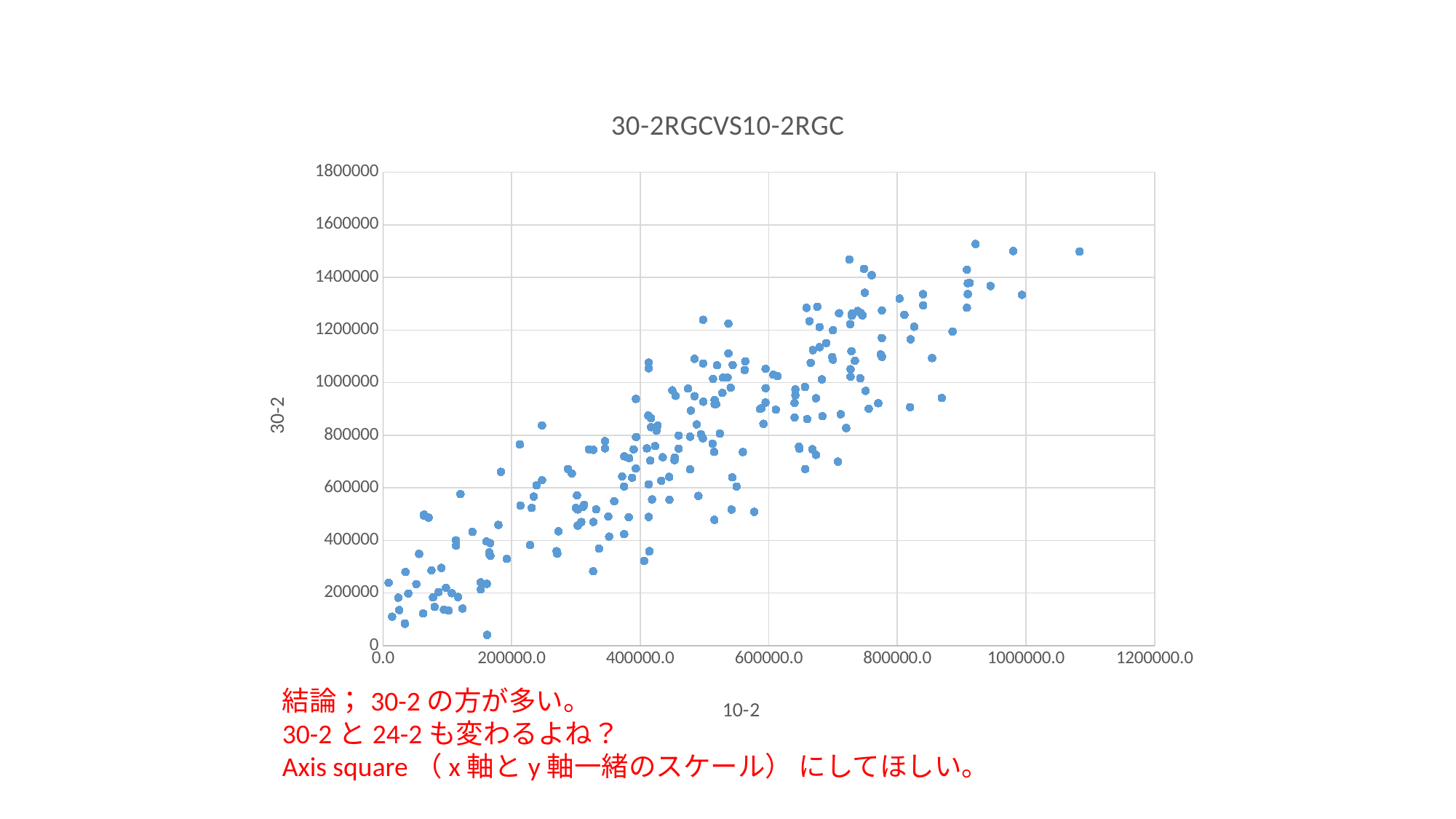

### Chart: 30-2RGCVS10-2RGC

| Category | 30-2HFARGC |
|---|---|
結論；30-2の方が多い。
30-2と24-2も変わるよね？
Axis square（x軸とy軸一緒のスケール） にしてほしい。